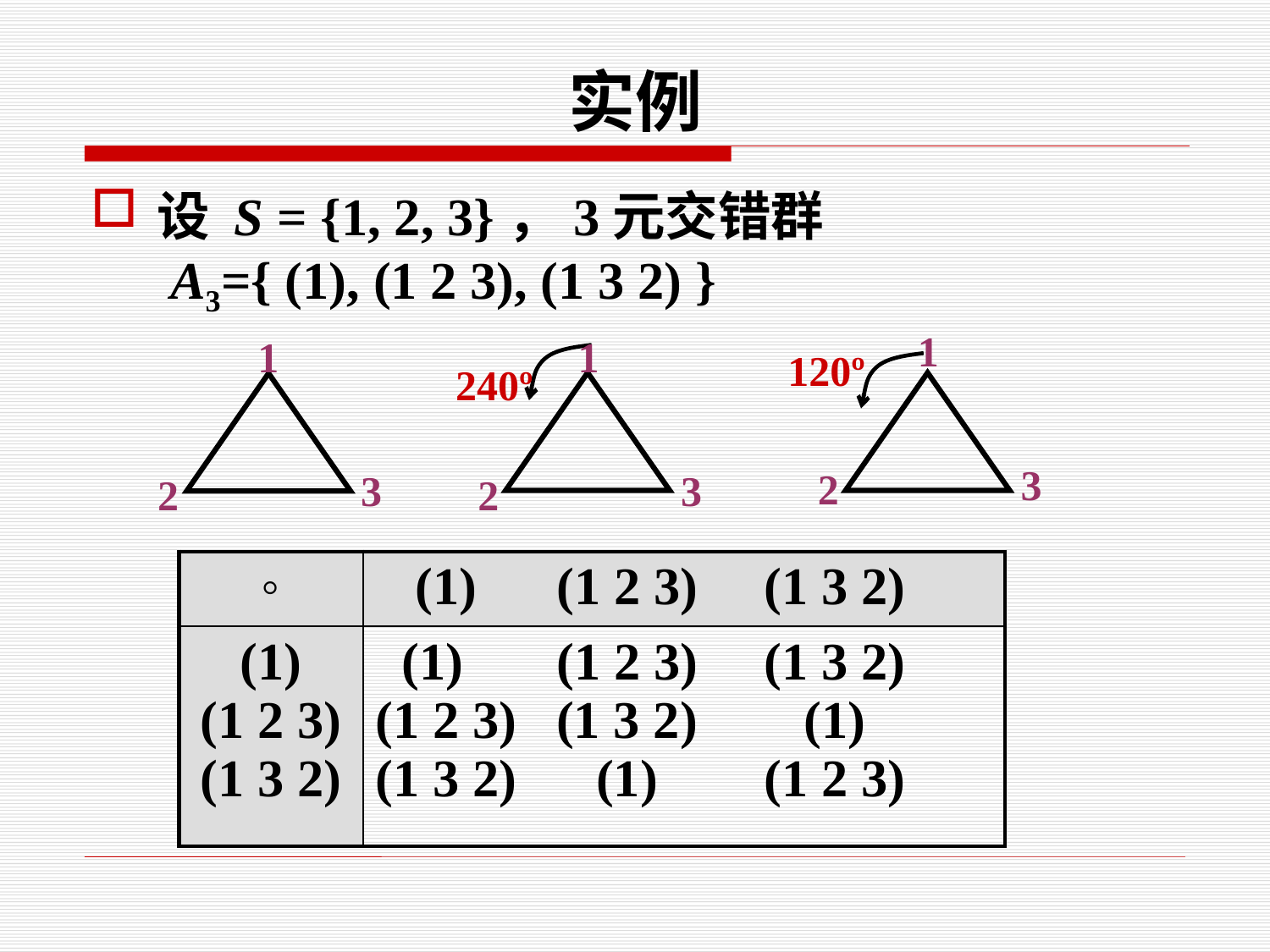

# 实例
设 S = {1, 2, 3}，3元交错群
 A3={ (1), (1 2 3), (1 3 2) }
1
120º

3
2
1

3
2
1

240º

3
2
| ◦ | (1) (1 2 3) (1 3 2) |
| --- | --- |
| (1) (1 2 3) (1 3 2) | (1) (1 2 3) (1 3 2) (1 2 3) (1 3 2) (1) (1 3 2) (1) (1 2 3) |